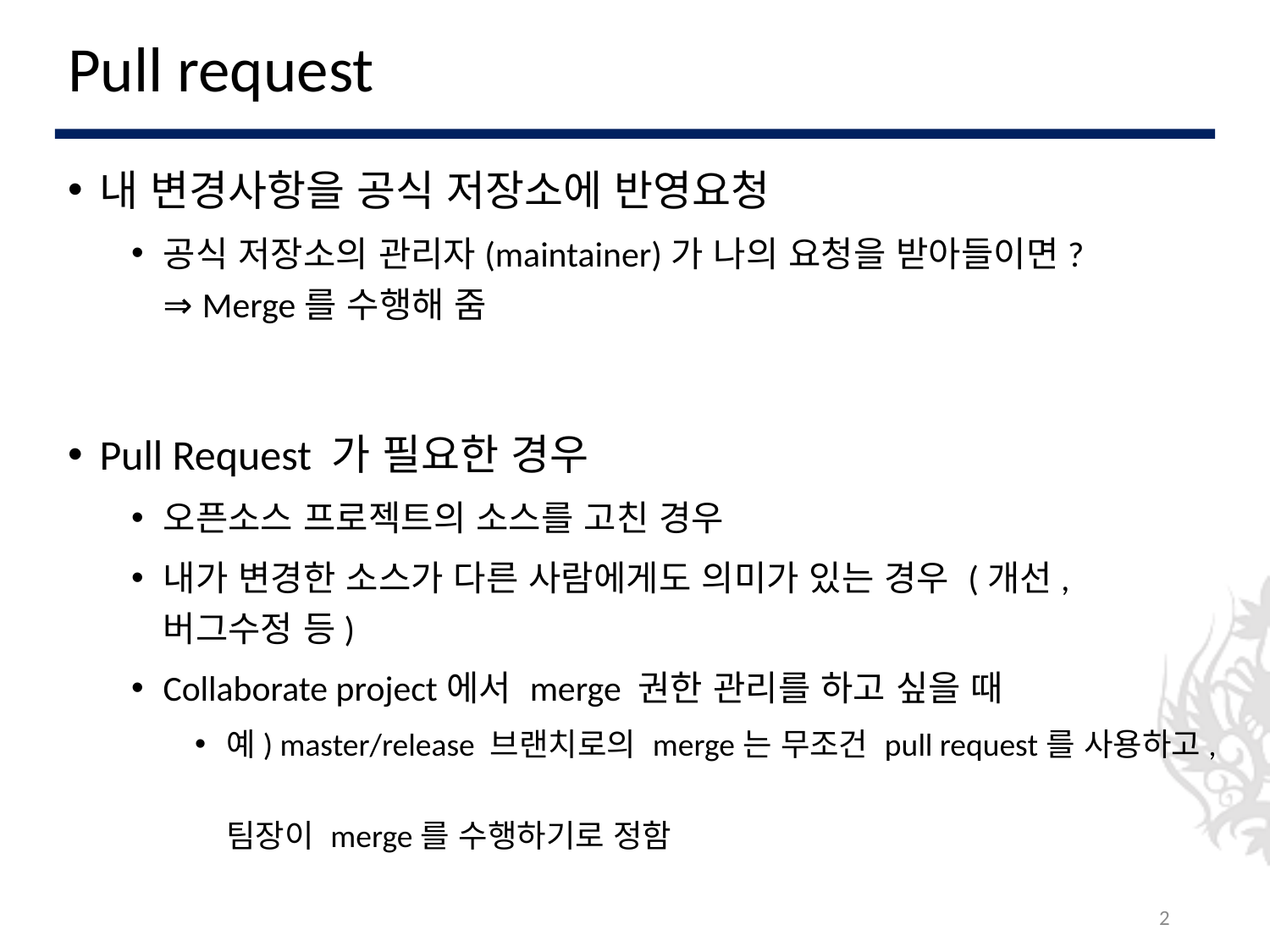

# Pull request
내 변경사항을 공식 저장소에 반영요청
공식 저장소의 관리자(maintainer)가 나의 요청을 받아들이면?
⇒ Merge를 수행해 줌

Pull Request 가 필요한 경우
오픈소스 프로젝트의 소스를 고친 경우
내가 변경한 소스가 다른 사람에게도 의미가 있는 경우 (개선, 버그수정 등)
Collaborate project에서 merge 권한 관리를 하고 싶을 때
예) master/release 브랜치로의 merge는 무조건 pull request를 사용하고,
팀장이 merge를 수행하기로 정함

2